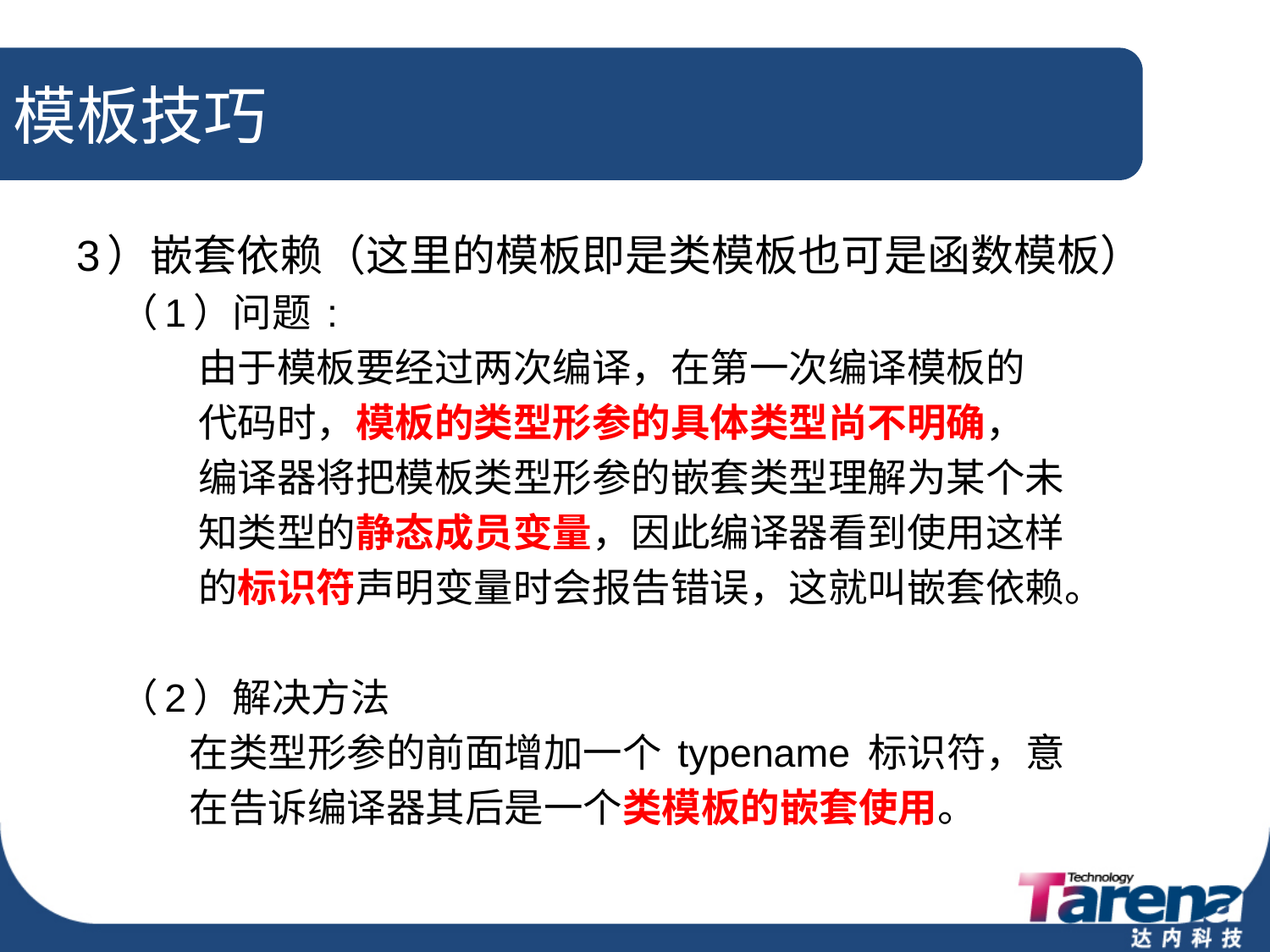

# 模板技巧
3）嵌套依赖（这里的模板即是类模板也可是函数模板）
    （1）问题 :
             由于模板要经过两次编译，在第一次编译模板的
             代码时，模板的类型形参的具体类型尚不明确，
             编译器将把模板类型形参的嵌套类型理解为某个未
             知类型的静态成员变量，因此编译器看到使用这样
             的标识符声明变量时会报告错误，这就叫嵌套依赖。

    （2）解决方法
            在类型形参的前面增加一个 typename 标识符，意
            在告诉编译器其后是一个类模板的嵌套使用。